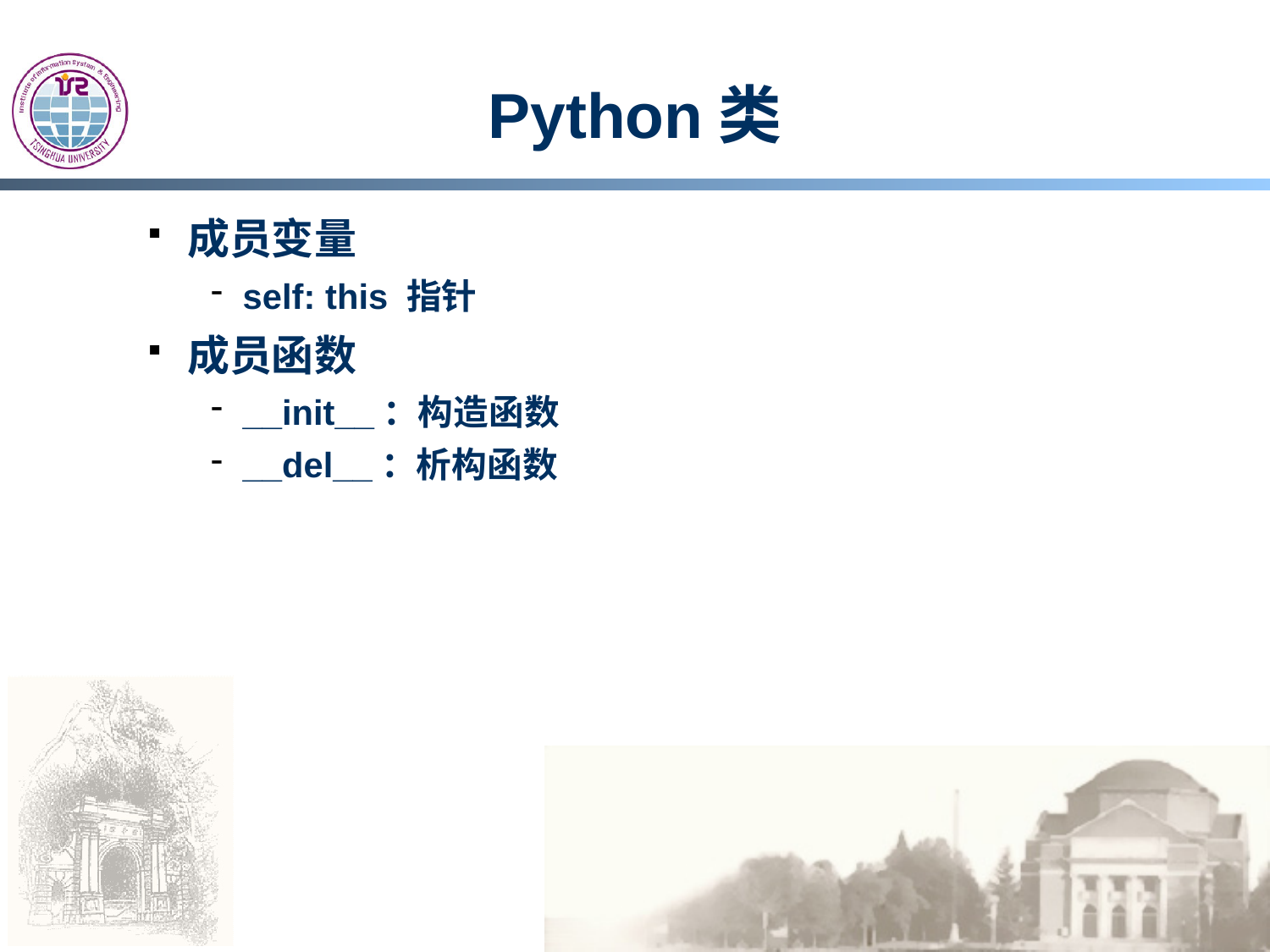

# Python类
成员变量
self: this 指针
成员函数
__init__：构造函数
__del__：析构函数